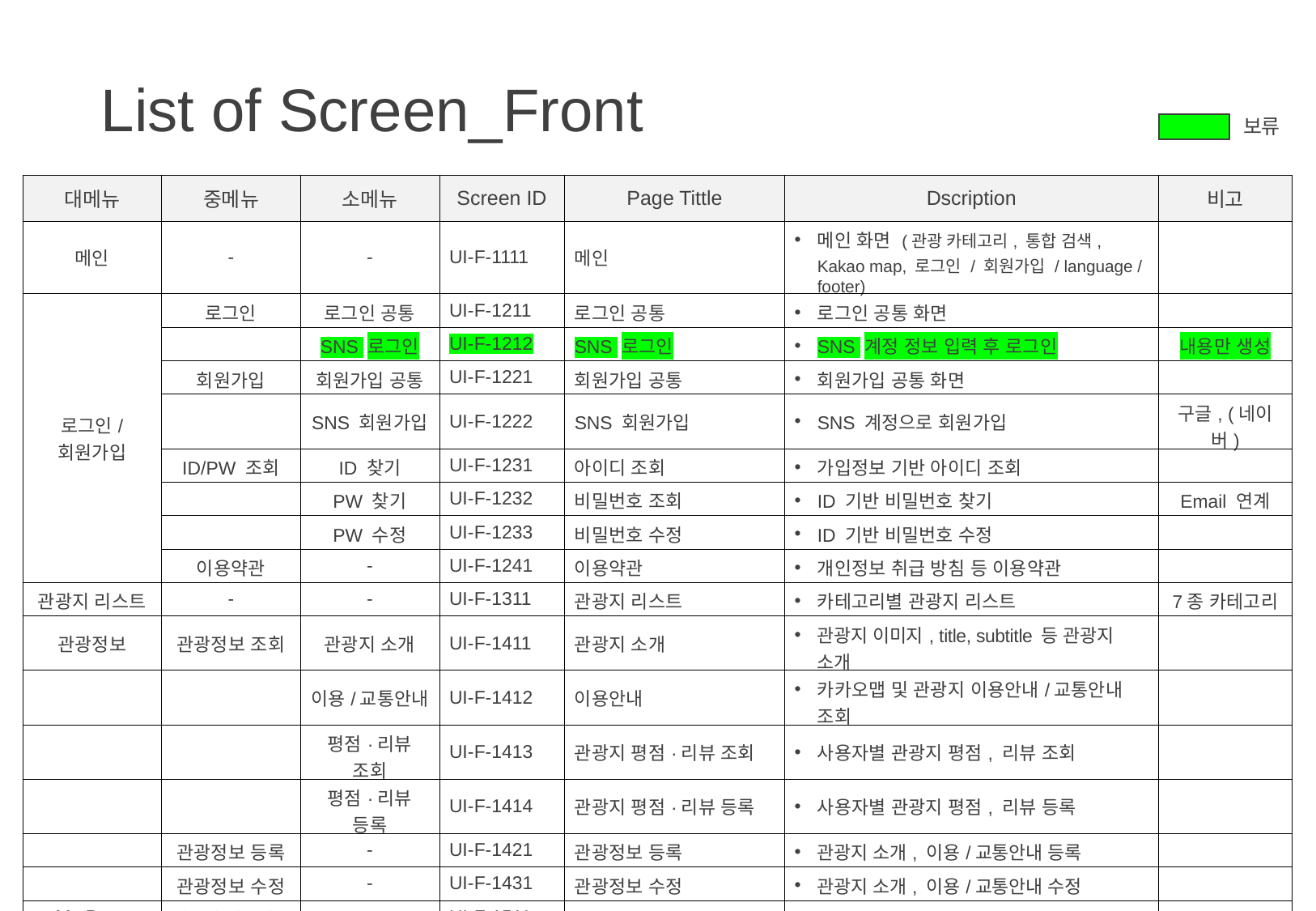

List of Screen_Front
보류

| 대메뉴 | 중메뉴 | 소메뉴 | Screen ID | Page Tittle | Dscription | 비고 |
| --- | --- | --- | --- | --- | --- | --- |
| 메인 | - | - | UI-F-1111 | 메인 | 메인 화면 (관광 카테고리, 통합 검색, Kakao map, 로그인 / 회원가입 / language / footer) |  |
| 로그인/ 회원가입 | 로그인 | 로그인 공통 | UI-F-1211 | 로그인 공통 | 로그인 공통 화면 |  |
|  |  | SNS 로그인 | UI-F-1212 | SNS 로그인 | SNS 계정 정보 입력 후 로그인 | 내용만 생성 |
|  | 회원가입 | 회원가입 공통 | UI-F-1221 | 회원가입 공통 | 회원가입 공통 화면 |  |
|  |  | SNS 회원가입 | UI-F-1222 | SNS 회원가입 | SNS 계정으로 회원가입 | 구글, (네이버) |
|  | ID/PW 조회 | ID 찾기 | UI-F-1231 | 아이디 조회 | 가입정보 기반 아이디 조회 |  |
|  |  | PW 찾기 | UI-F-1232 | 비밀번호 조회 | ID 기반 비밀번호 찾기 | Email 연계 |
|  |  | PW 수정 | UI-F-1233 | 비밀번호 수정 | ID 기반 비밀번호 수정 |  |
|  | 이용약관 | - | UI-F-1241 | 이용약관 | 개인정보 취급 방침 등 이용약관 |  |
| 관광지 리스트 | - | - | UI-F-1311 | 관광지 리스트 | 카테고리별 관광지 리스트 | 7종 카테고리 |
| 관광정보 | 관광정보 조회 | 관광지 소개 | UI-F-1411 | 관광지 소개 | 관광지 이미지, title, subtitle 등 관광지 소개 |  |
|  |  | 이용/교통안내 | UI-F-1412 | 이용안내 | 카카오맵 및 관광지 이용안내/교통안내 조회 |  |
|  |  | 평점·리뷰 조회 | UI-F-1413 | 관광지 평점·리뷰 조회 | 사용자별 관광지 평점, 리뷰 조회 |  |
|  |  | 평점·리뷰 등록 | UI-F-1414 | 관광지 평점·리뷰 등록 | 사용자별 관광지 평점, 리뷰 등록 |  |
|  | 관광정보 등록 | - | UI-F-1421 | 관광정보 등록 | 관광지 소개, 이용/교통안내 등록 |  |
|  | 관광정보 수정 | - | UI-F-1431 | 관광정보 수정 | 관광지 소개, 이용/교통안내 수정 |  |
| My Page | 사용자 기본정보 | - | UI-F-1511 | 회원정보 조회 | 회원정보 조회 |  |
|  | 위시 리스트 | - | UI-F-1521 | 위시 리스트 | 좋아요 선택한 관광지 리스트 | 내용만 생성 |
|  | 회원정보 수정 | - | UI-F-1531 | 회원정보 수정 | 등록한 회원 정보 수정 |  |